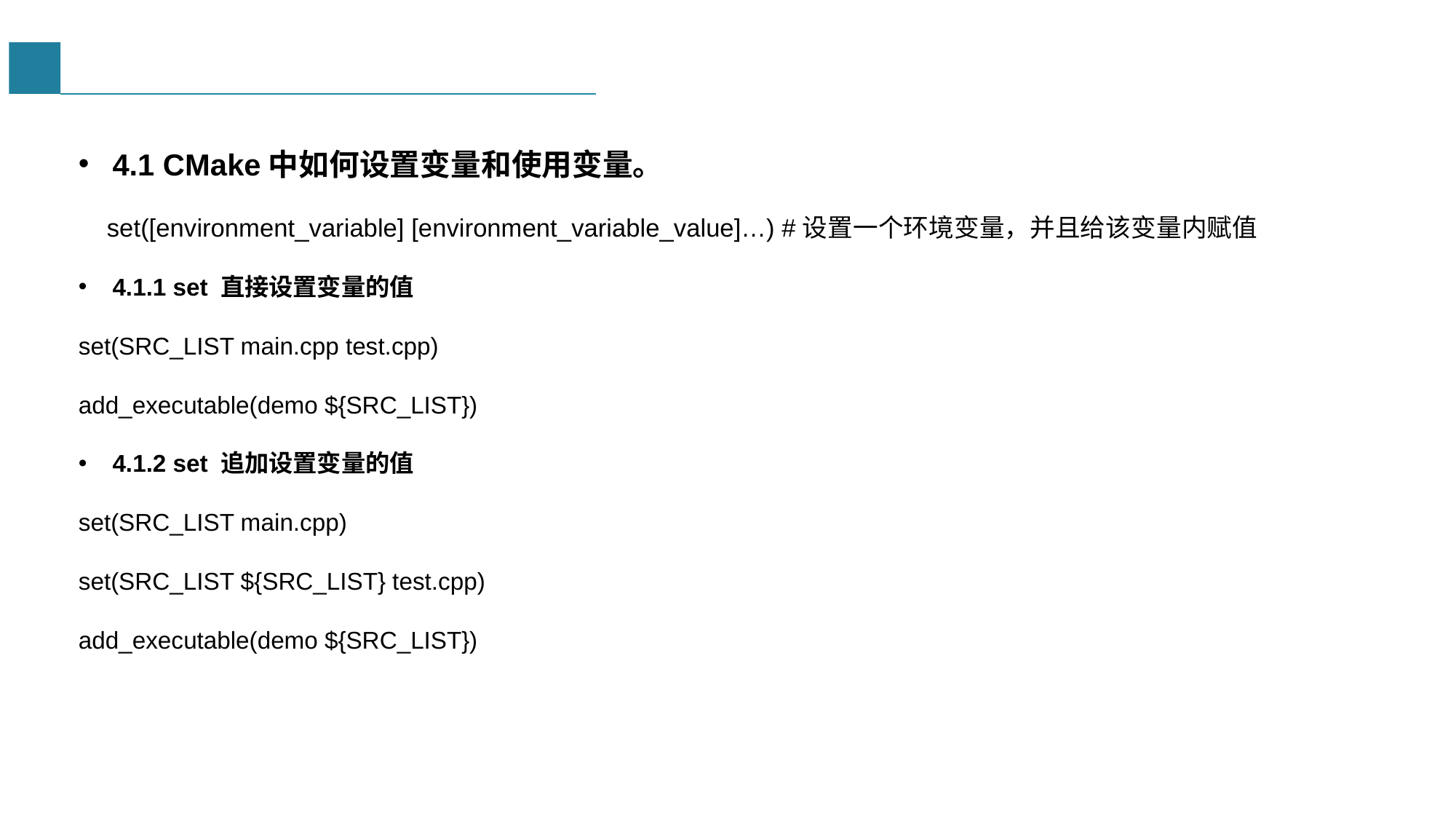

#
4.1 CMake中如何设置变量和使用变量。
    set([environment_variable] [environment_variable_value]…) #设置一个环境变量，并且给该变量内赋值
4.1.1 set 直接设置变量的值
set(SRC_LIST main.cpp test.cpp)
add_executable(demo ${SRC_LIST})
4.1.2 set 追加设置变量的值
set(SRC_LIST main.cpp)
set(SRC_LIST ${SRC_LIST} test.cpp)
add_executable(demo ${SRC_LIST})

12